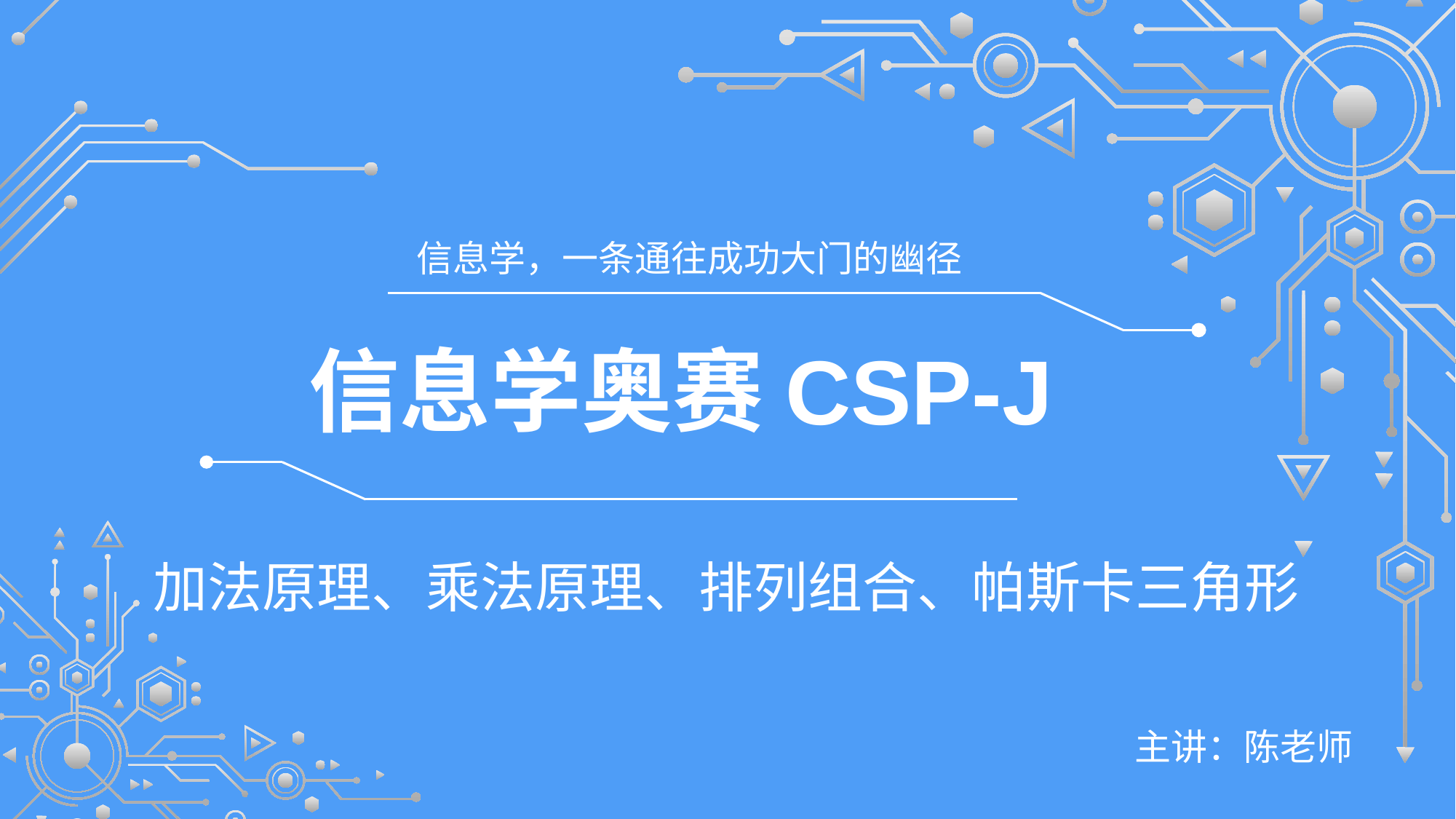

信息学，一条通往成功大门的幽径

信息学奥赛CSP-J

加法原理、乘法原理、排列组合、帕斯卡三角形
主讲：陈老师